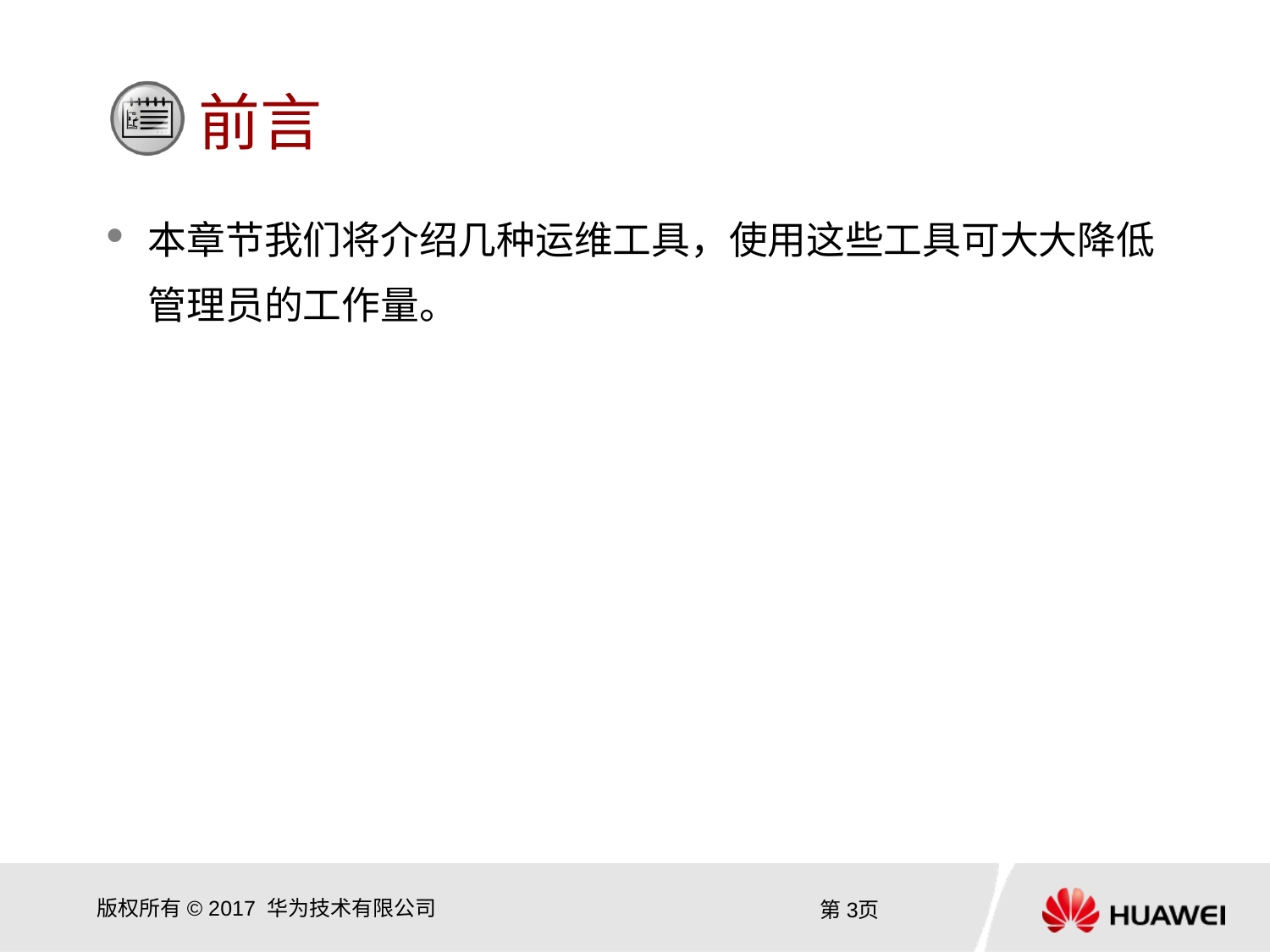

本章节我们将介绍几种运维工具，使用这些工具可大大降低管理员的工作量。